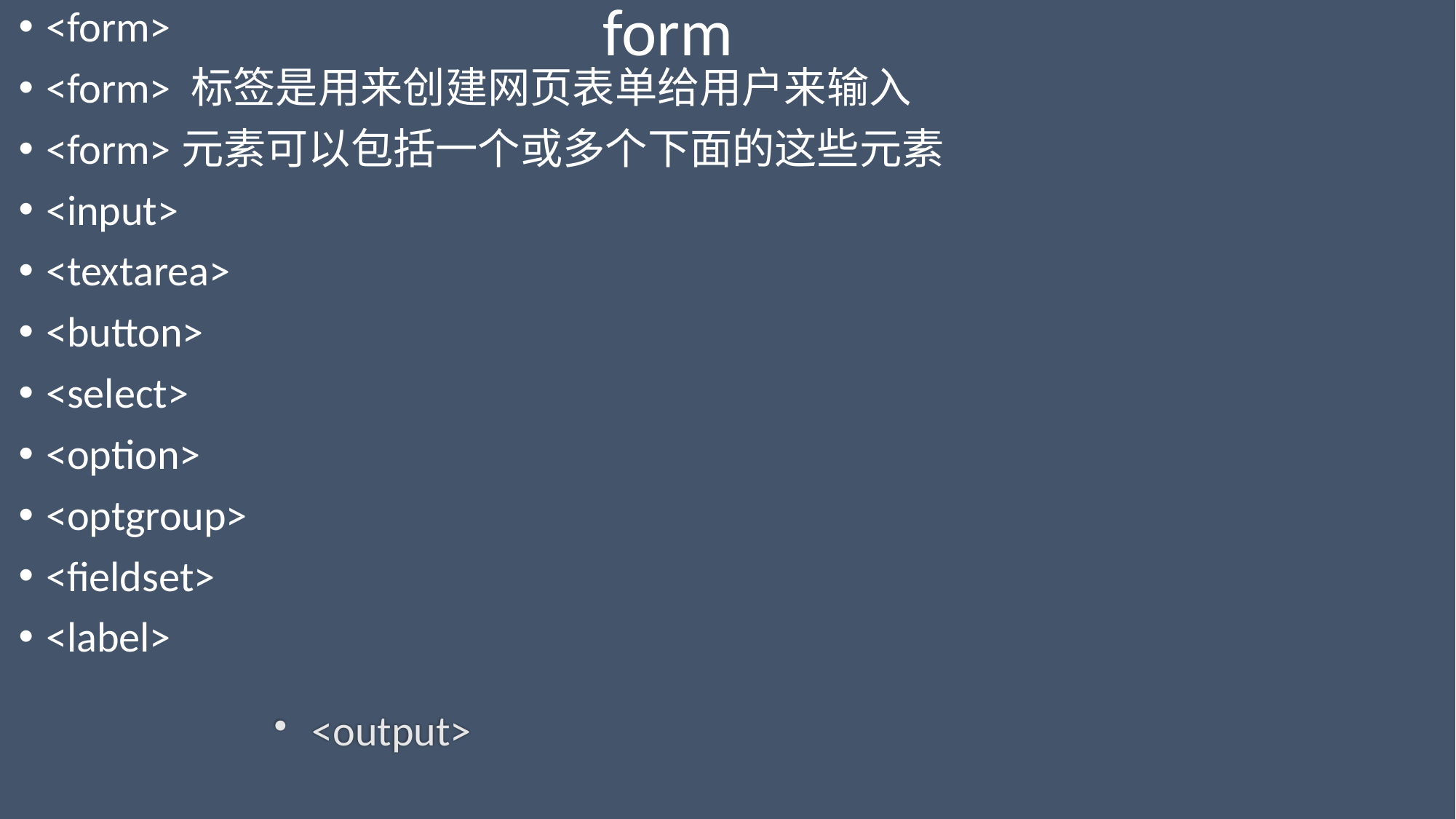

<form>
<form> 标签是用来创建网页表单给用户来输入
<form>元素可以包括一个或多个下面的这些元素
<input>
<textarea>
<button>
<select>
<option>
<optgroup>
<fieldset>
<label>

# form
<output>